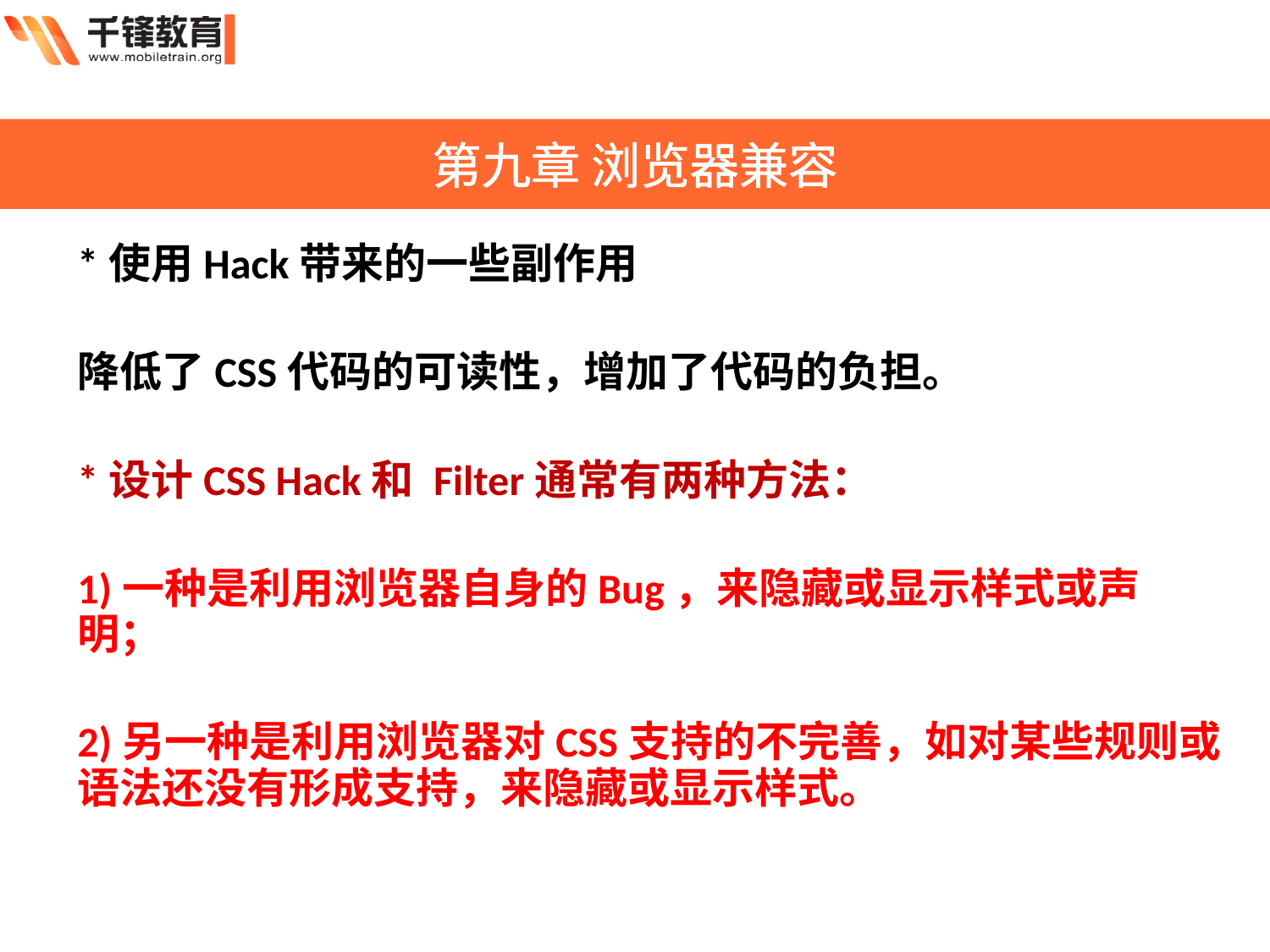

第九章 浏览器兼容
*使用Hack带来的一些副作用

降低了CSS代码的可读性，增加了代码的负担。

*设计CSS Hack和 Filter通常有两种方法：

1)一种是利用浏览器自身的Bug，来隐藏或显示样式或声明；

2)另一种是利用浏览器对CSS支持的不完善，如对某些规则或语法还没有形成支持，来隐藏或显示样式。